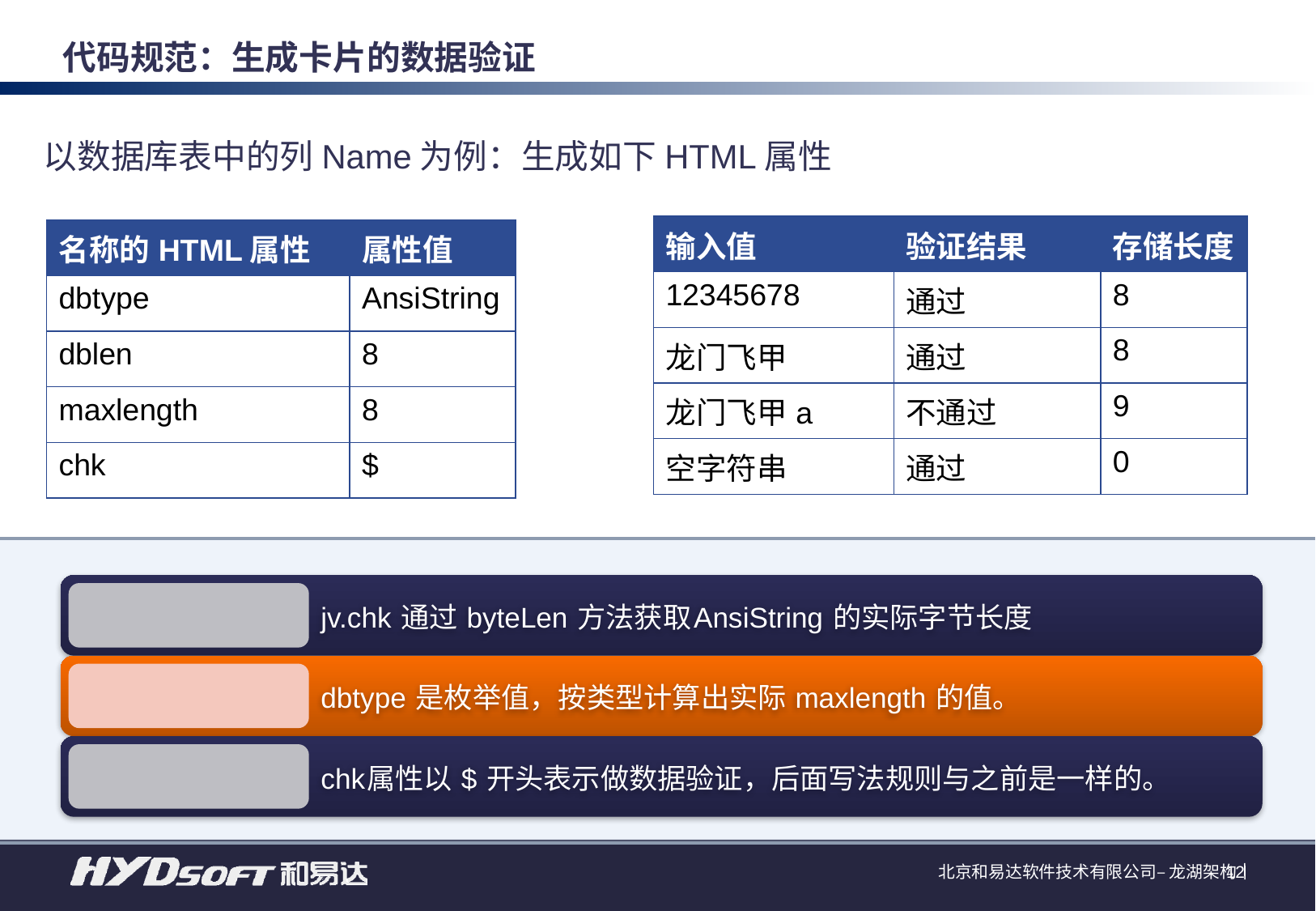

# 代码规范：生成卡片的数据验证
以数据库表中的列Name为例：生成如下HTML属性
| 输入值 | 验证结果 | 存储长度 |
| --- | --- | --- |
| 12345678 | 通过 | 8 |
| 龙门飞甲 | 通过 | 8 |
| 龙门飞甲a | 不通过 | 9 |
| 空字符串 | 通过 | 0 |
| 名称的HTML属性 | 属性值 |
| --- | --- |
| dbtype | AnsiString |
| dblen | 8 |
| maxlength | 8 |
| chk | $ |

jv.chk 通过 byteLen 方法获取AnsiString 的实际字节长度
dbtype 是枚举值，按类型计算出实际 maxlength 的值。
chk属性以 $ 开头表示做数据验证，后面写法规则与之前是一样的。